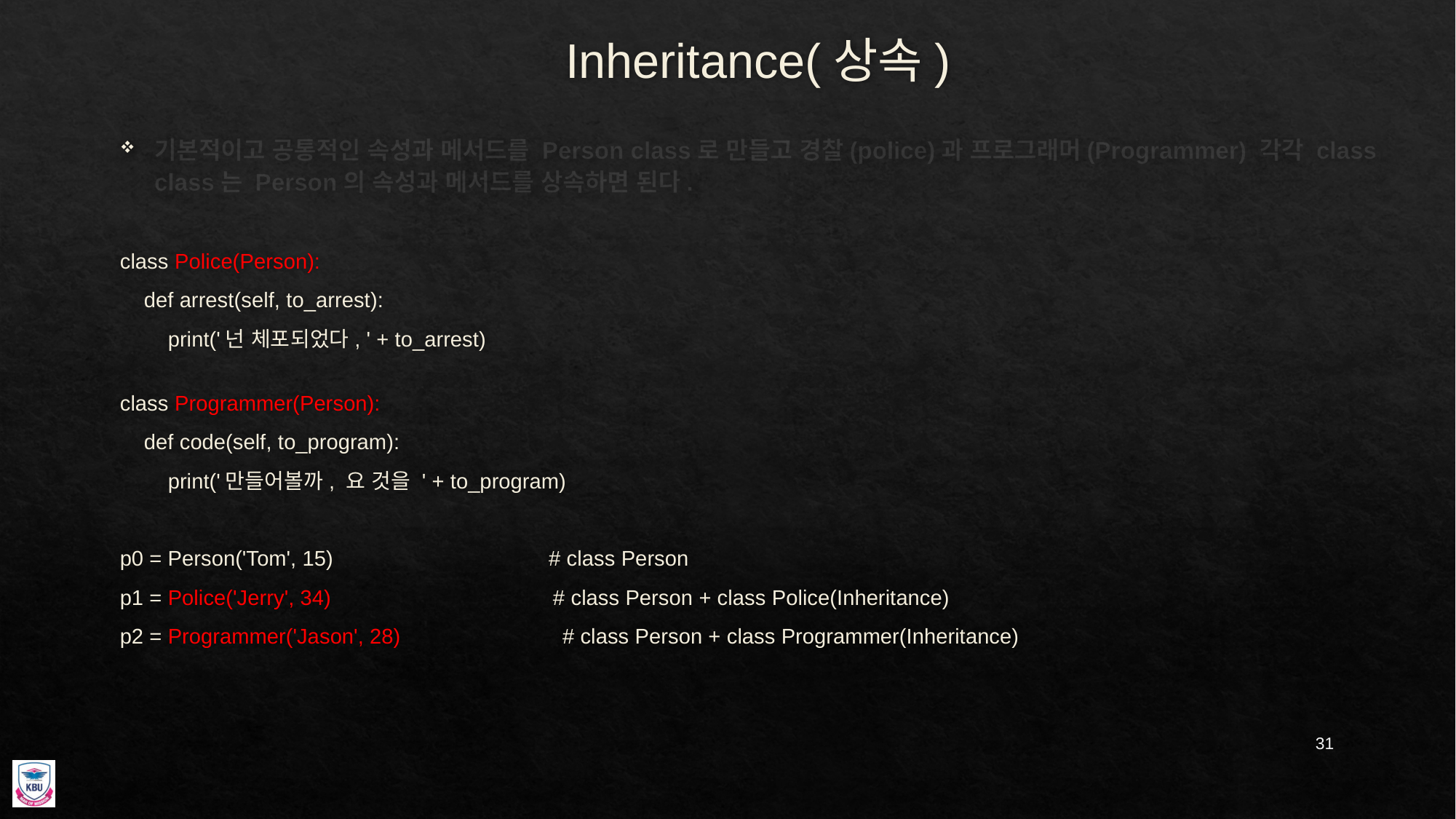

# Inheritance(상속)
기본적이고 공통적인 속성과 메서드를 Person class로 만들고 경찰(police)과 프로그래머(Programmer) 각각 class class는 Person의 속성과 메서드를 상속하면 된다.

class Police(Person):
    def arrest(self, to_arrest):
        print('넌 체포되었다, ' + to_arrest)
class Programmer(Person):
    def code(self, to_program):
        print('만들어볼까, 요 것을 ' + to_program)

p0 = Person('Tom', 15)                                    # class Person
p1 = Police('Jerry', 34)                                     # class Person + class Police(Inheritance)
p2 = Programmer('Jason', 28)                           # class Person + class Programmer(Inheritance)

31